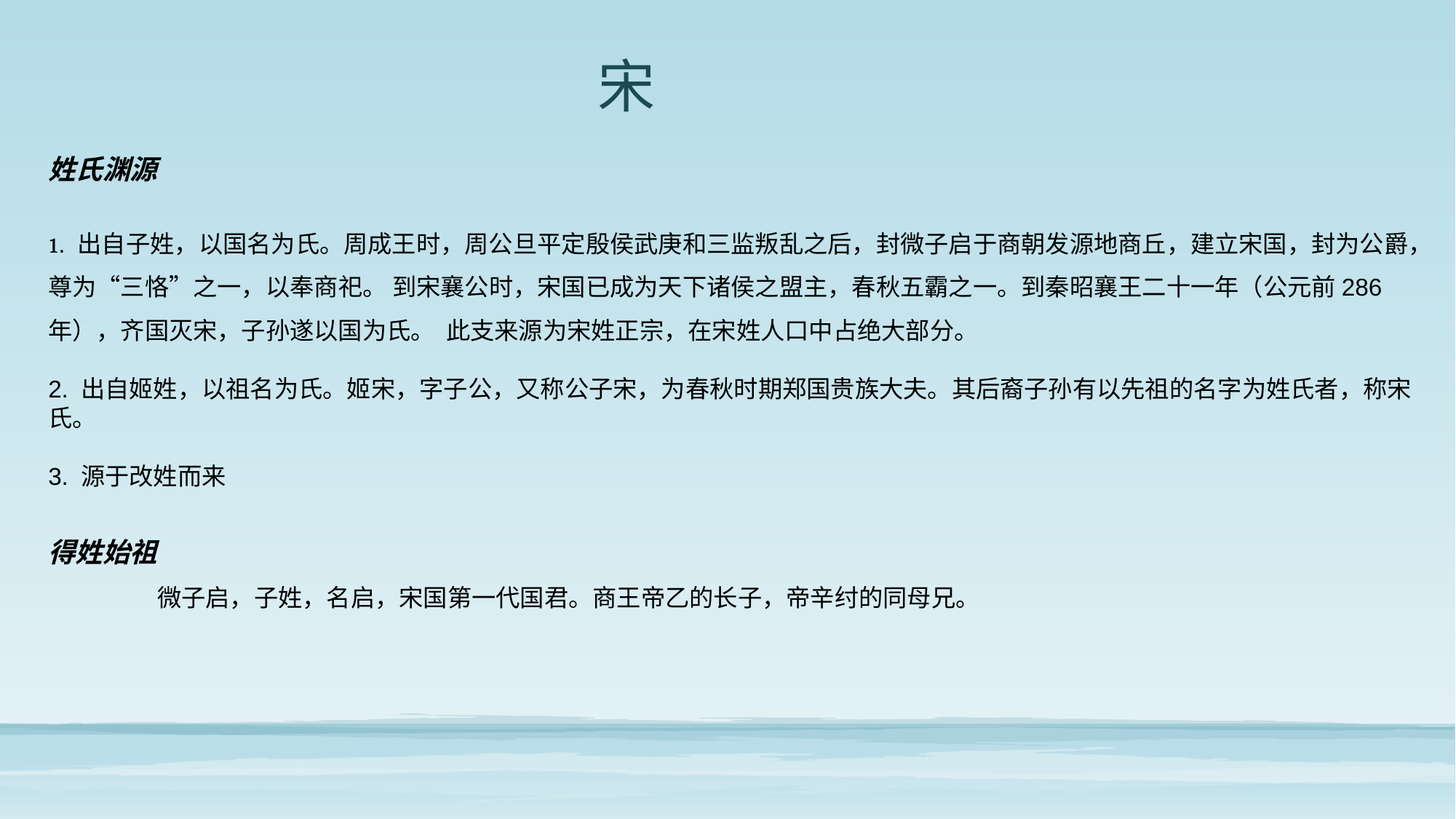

# 宋
姓氏渊源

1. 出自子姓，以国名为氏。周成王时，周公旦平定殷侯武庚和三监叛乱之后，封微子启于商朝发源地商丘，建立宋国，封为公爵，尊为“三恪”之一，以奉商祀。 到宋襄公时，宋国已成为天下诸侯之盟主，春秋五霸之一。到秦昭襄王二十一年（公元前286年），齐国灭宋，子孙遂以国为氏。  此支来源为宋姓正宗，在宋姓人口中占绝大部分。

2. 出自姬姓，以祖名为氏。姬宋，字子公，又称公子宋，为春秋时期郑国贵族大夫。其后裔子孙有以先祖的名字为姓氏者，称宋氏。

3. 源于改姓而来

得姓始祖
	微子启，子姓，名启，宋国第一代国君。商王帝乙的长子，帝辛纣的同母兄。